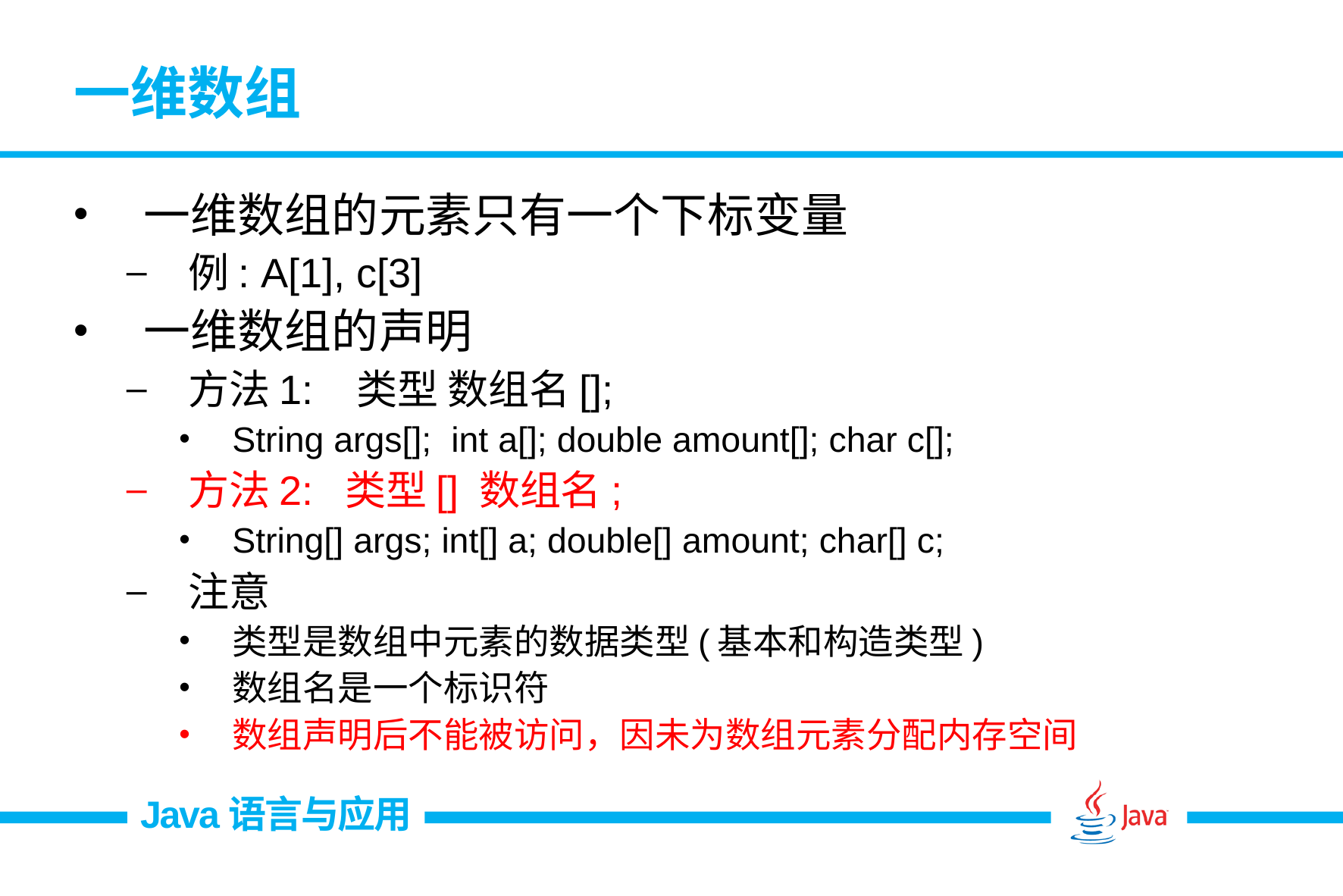

# 一维数组
一维数组的元素只有一个下标变量
例: A[1], c[3]
一维数组的声明
方法1:   类型 数组名[];
String args[];  int a[]; double amount[]; char c[];
方法2:  类型[] 数组名;
String[] args; int[] a; double[] amount; char[] c;
注意
类型是数组中元素的数据类型(基本和构造类型)
数组名是一个标识符
数组声明后不能被访问，因未为数组元素分配内存空间